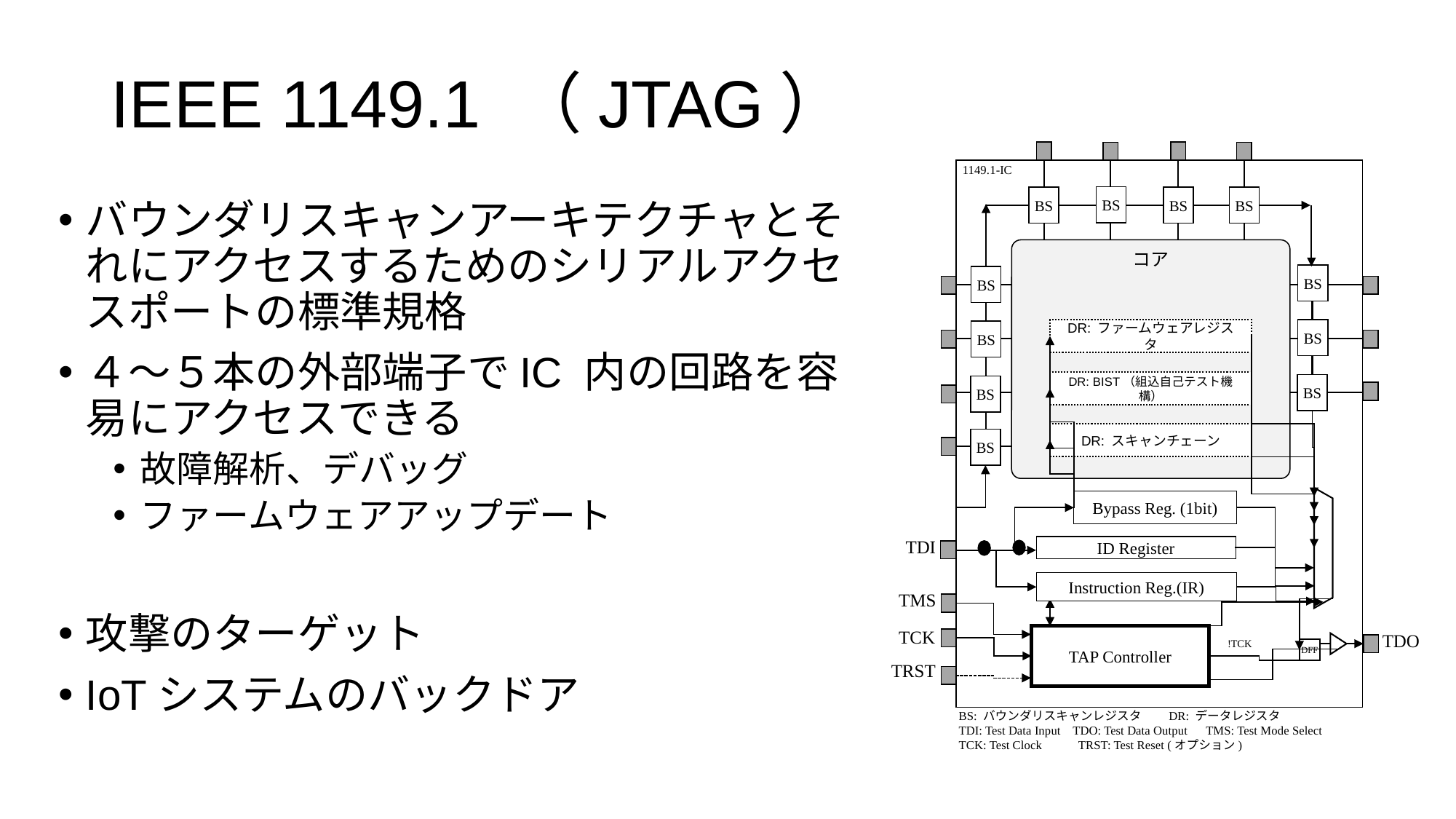

# IEEE 1149.1 （JTAG）

1149.1-IC
BS
BS
BS
BS
コア
BS
BS

DR: ファームウェアレジスタ
BS
BS

DR: BIST（組込自己テスト機構）
BS
BS

DR: スキャンチェーン
BS

Bypass Reg. (1bit)
TDI
ID Register

Instruction Reg.(IR)
TMS

TAP Controller
TCK

TDO

!TCK
DFF
TRST

BS: バウンダリスキャンレジスタ　　DR: データレジスタ
TDI: Test Data Input    TDO: Test Data Output　TMS: Test Mode Select   TCK: Test Clock 　　 TRST: Test Reset (オプション)

バウンダリスキャンアーキテクチャとそれにアクセスするためのシリアルアクセスポートの標準規格
４～５本の外部端子でIC 内の回路を容易にアクセスできる
故障解析、デバッグ
ファームウェアアップデート

攻撃のターゲット
IoTシステムのバックドア